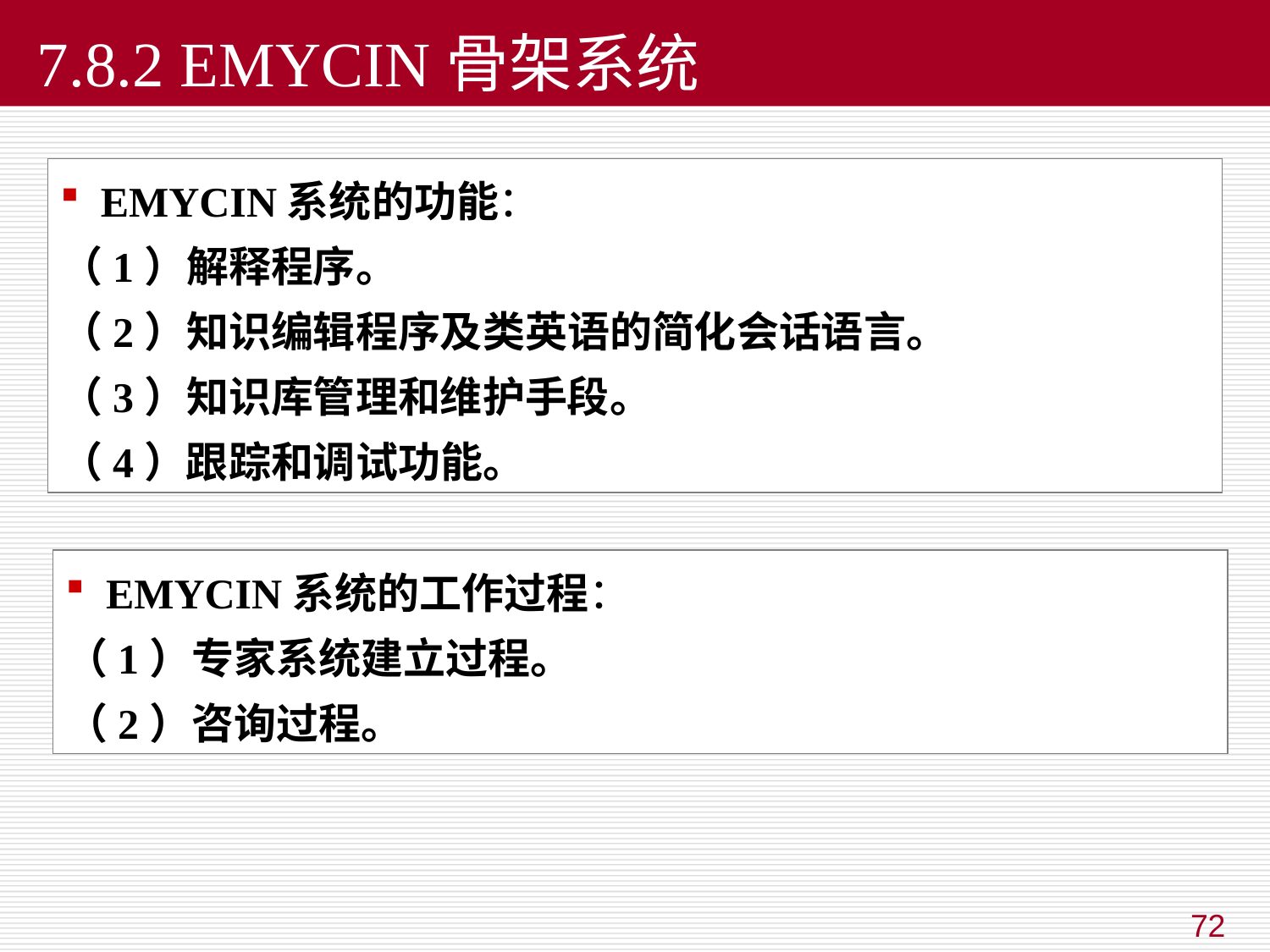

# 7.8.2 EMYCIN骨架系统
 EMYCIN系统的功能：
（1）解释程序。
（2）知识编辑程序及类英语的简化会话语言。
（3）知识库管理和维护手段。
（4）跟踪和调试功能。
 EMYCIN系统的工作过程：
（1）专家系统建立过程。
（2）咨询过程。
72